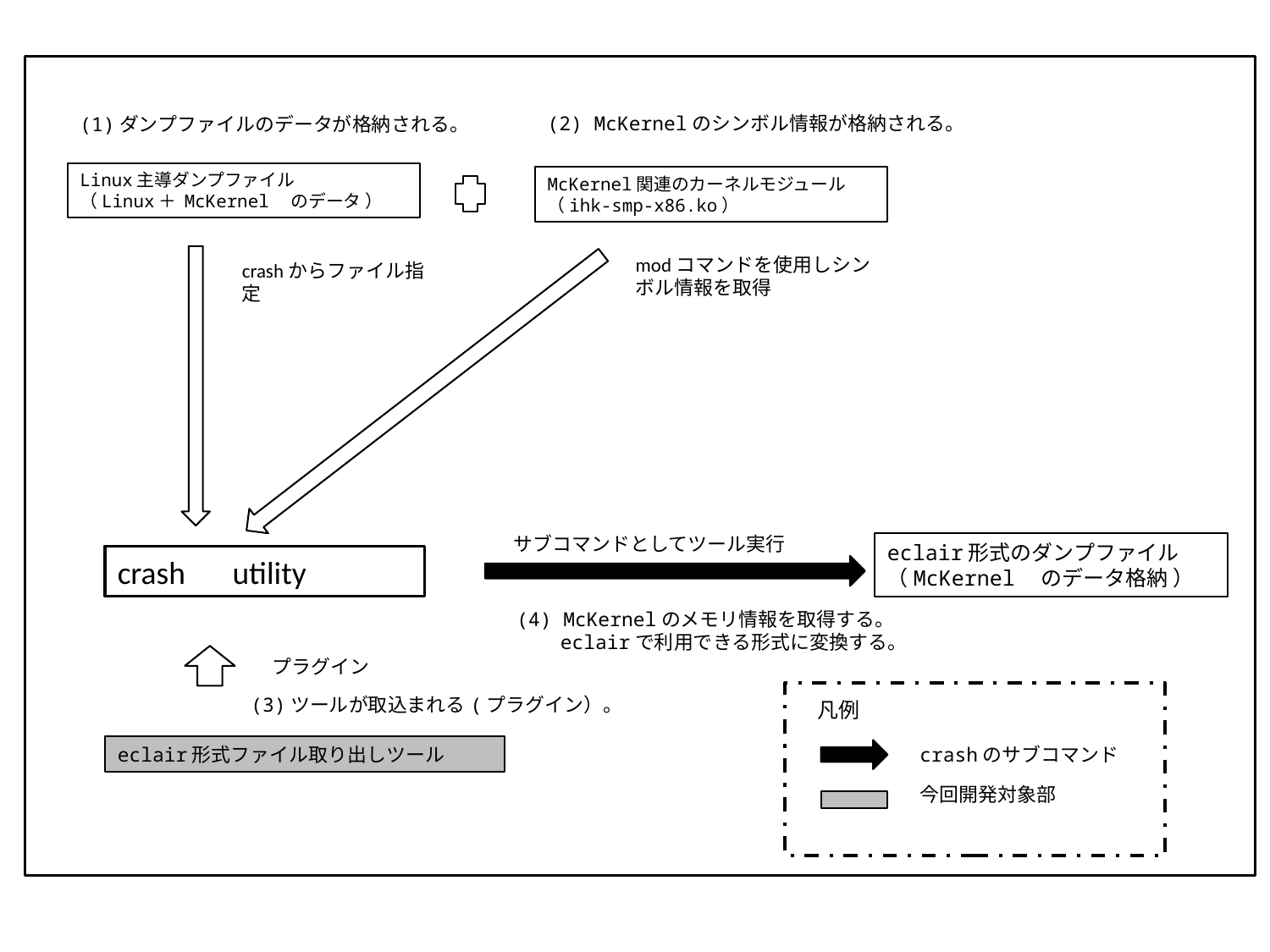

(2) McKernelのシンボル情報が格納される。
(1)ダンプファイルのデータが格納される。
Linux主導ダンプファイル
（Linux＋ McKernel　のデータ ）
McKernel関連のカーネルモジュール
（ihk-smp-x86.ko）

modコマンドを使用しシンボル情報を取得
crashからファイル指定
サブコマンドとしてツール実行
eclair形式のダンプファイル
（McKernel　のデータ格納 ）
crash　utility

(4) McKernelのメモリ情報を取得する。
　　eclairで利用できる形式に変換する。

プラグイン

(3)ツールが取込まれる(プラグイン）。
凡例
eclair形式ファイル取り出しツール
crashのサブコマンド

今回開発対象部